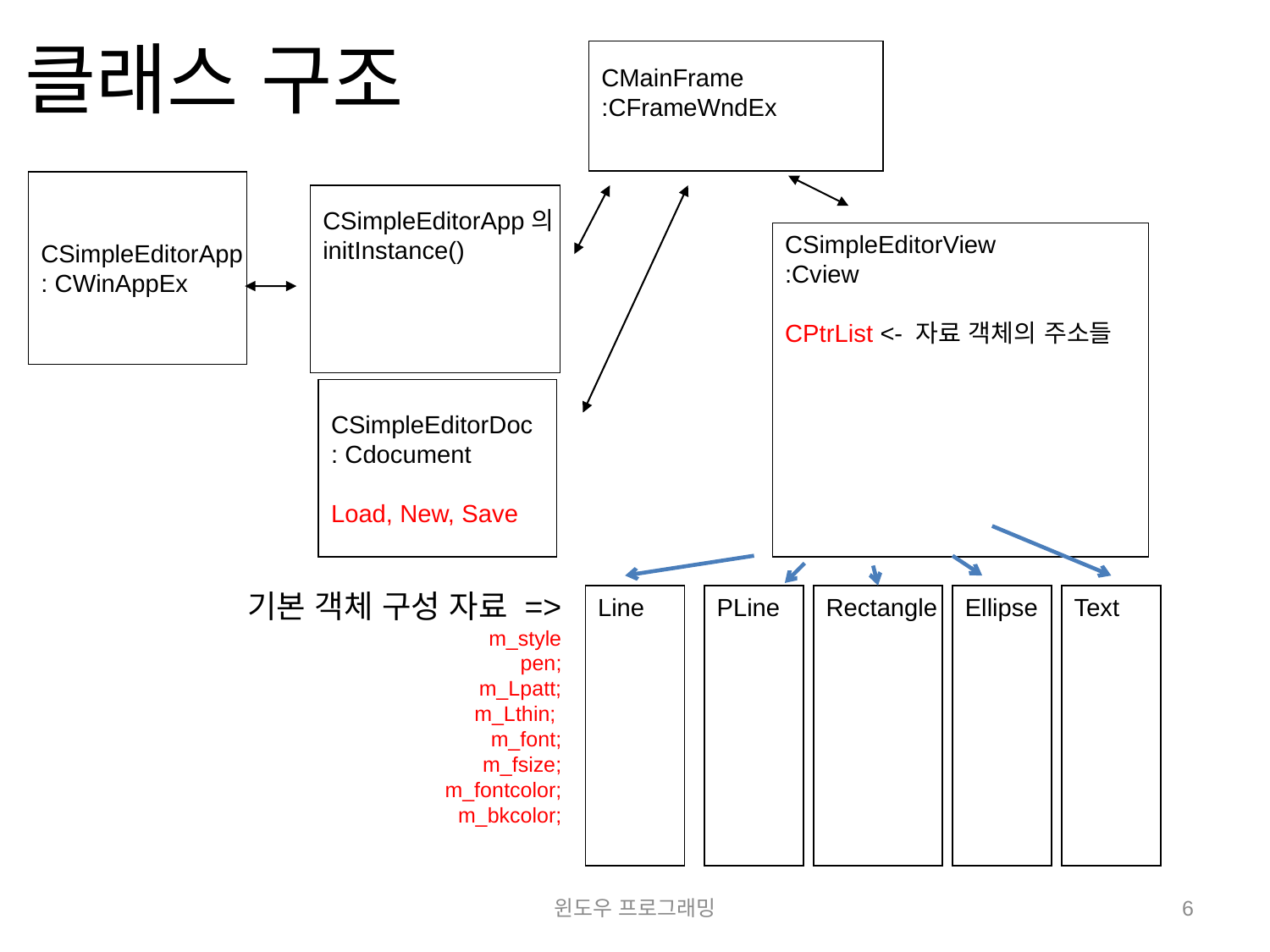

# 클래스 구조
CMainFrame
:CFrameWndEx

CSimpleEditorApp
: CWinAppEx

CSimpleEditorApp의
initInstance()

CSimpleEditorView
:Cview

CPtrList <- 자료 객체의 주소들

CSimpleEditorDoc
: Cdocument

Load, New, Save

기본 객체 구성 자료 =>
m_style
pen;
m_Lpatt;
m_Lthin;
m_font;
m_fsize;
m_fontcolor;
m_bkcolor;

Line

PLine
Rectangle
Ellipse
Text
윈도우 프로그래밍
6